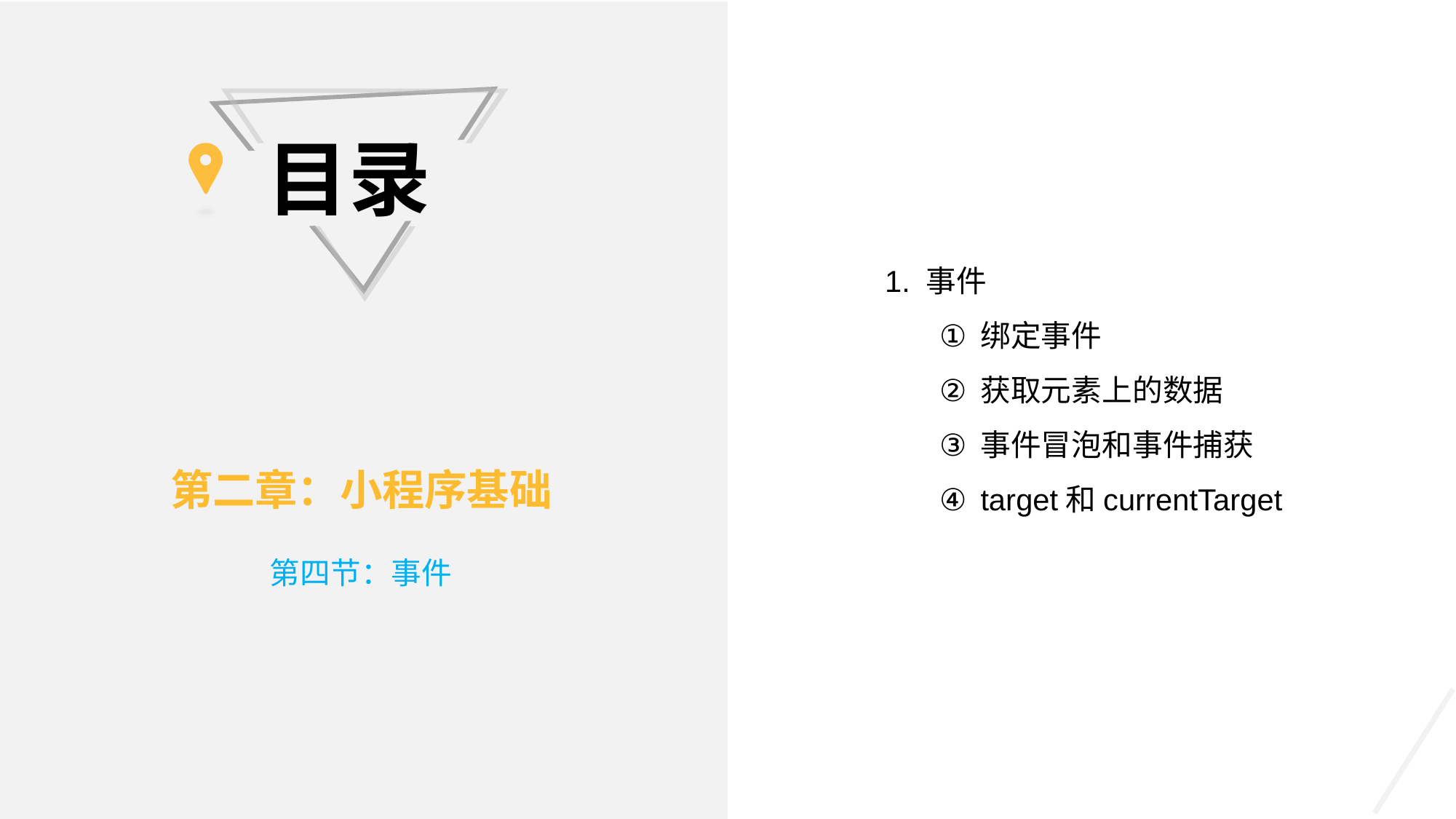

目录

事件
绑定事件
获取元素上的数据
事件冒泡和事件捕获
target和currentTarget
第二章：小程序基础
第四节：事件